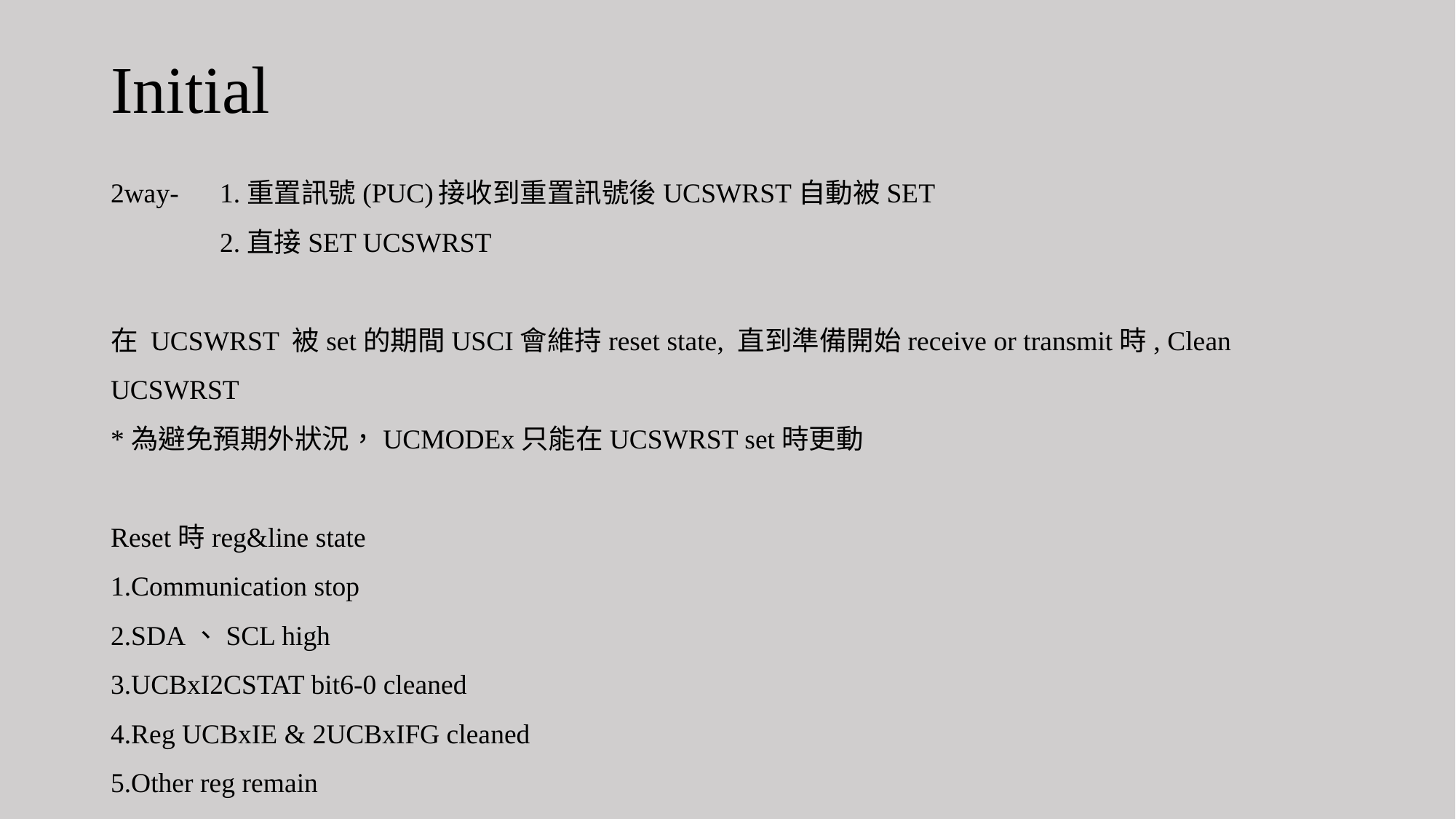

# Initial
2way-	1.重置訊號(PUC)	接收到重置訊號後UCSWRST自動被SET
	2.直接SET UCSWRST

在 UCSWRST 被set的期間USCI會維持reset state, 直到準備開始receive or transmit時, Clean UCSWRST
*為避免預期外狀況，UCMODEx只能在UCSWRST set時更動

Reset時reg&line state
1.Communication stop
2.SDA、SCL high
3.UCBxI2CSTAT bit6-0 cleaned
4.Reg UCBxIE & 2UCBxIFG cleaned
5.Other reg remain